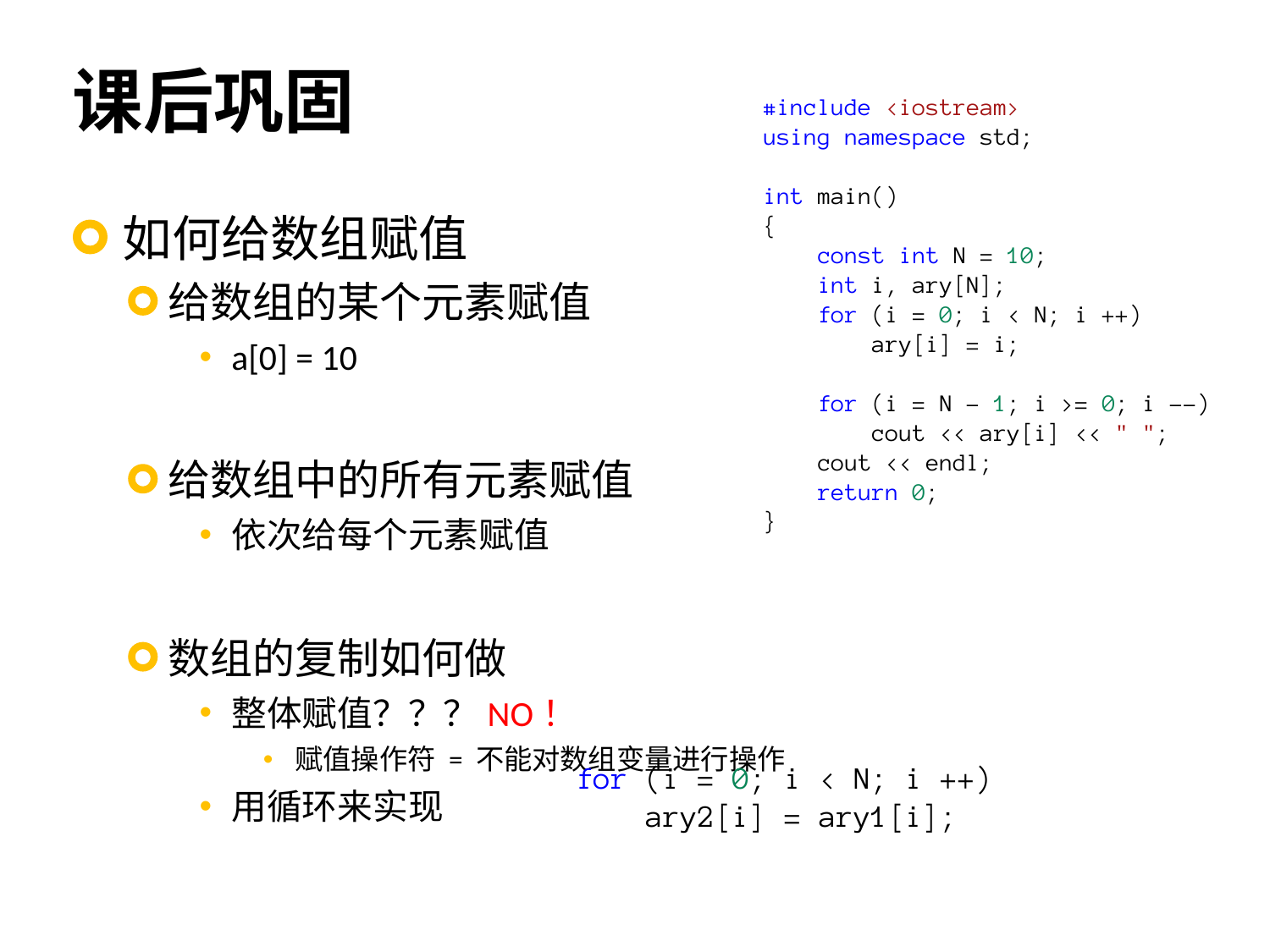

# 课后巩固
#include <iostream>
using namespace std;
int main()
{
    const int N = 10;
    int i, ary[N];
    for (i = 0; i < N; i ++)
        ary[i] = i;

    for (i = N - 1; i >= 0; i --)
        cout << ary[i] << " ";
    cout << endl;
    return 0;
}
如何给数组赋值
给数组的某个元素赋值
a[0] = 10

给数组中的所有元素赋值
依次给每个元素赋值

数组的复制如何做
整体赋值？？？NO！
赋值操作符 = 不能对数组变量进行操作
用循环来实现

    for (i = 0; i < N; i ++)
        ary2[i] = ary1[i];